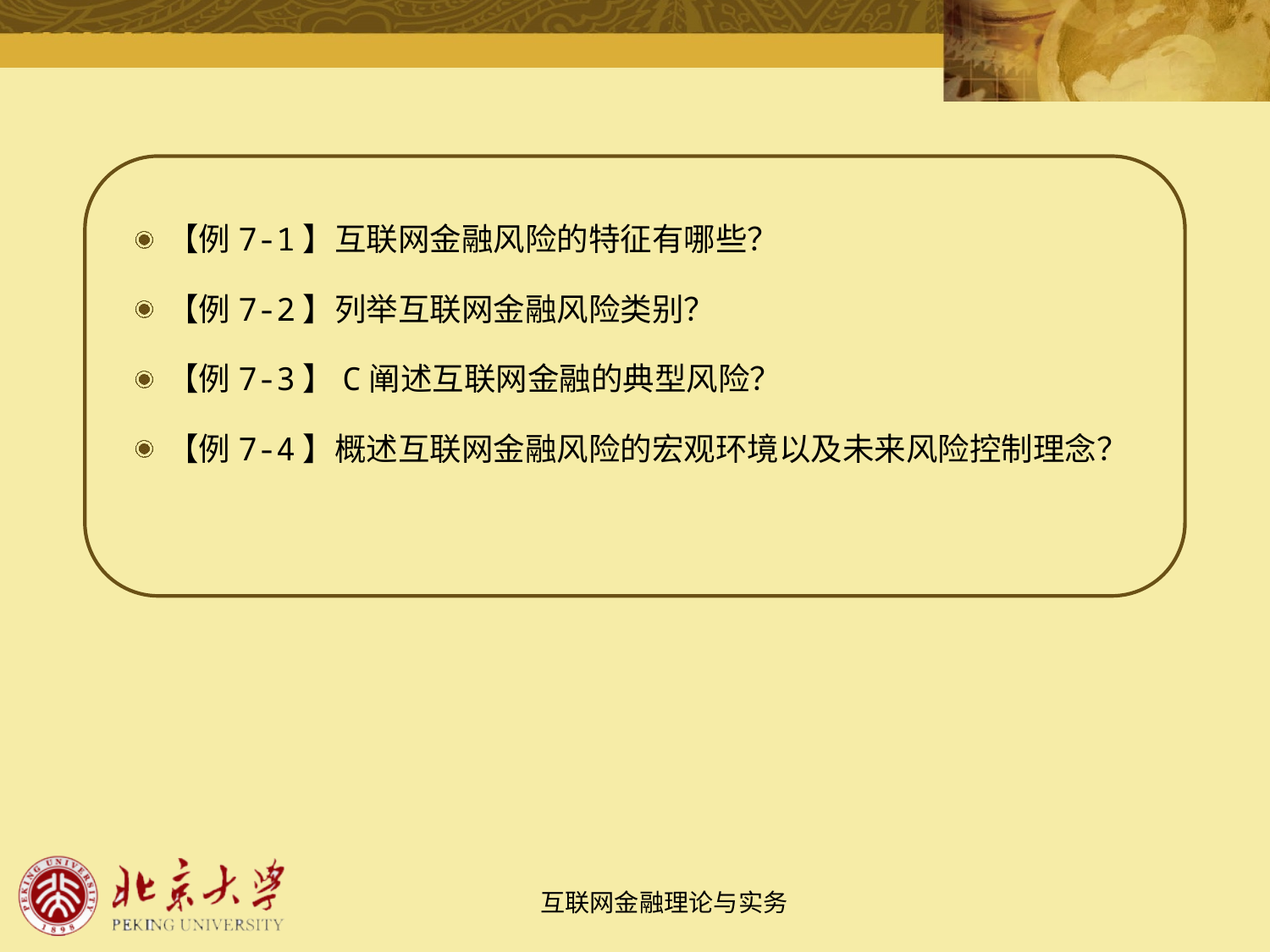

【例7-1】互联网金融风险的特征有哪些？
【例7-2】列举互联网金融风险类别？
【例7-3】C阐述互联网金融的典型风险？
【例7-4】概述互联网金融风险的宏观环境以及未来风险控制理念？